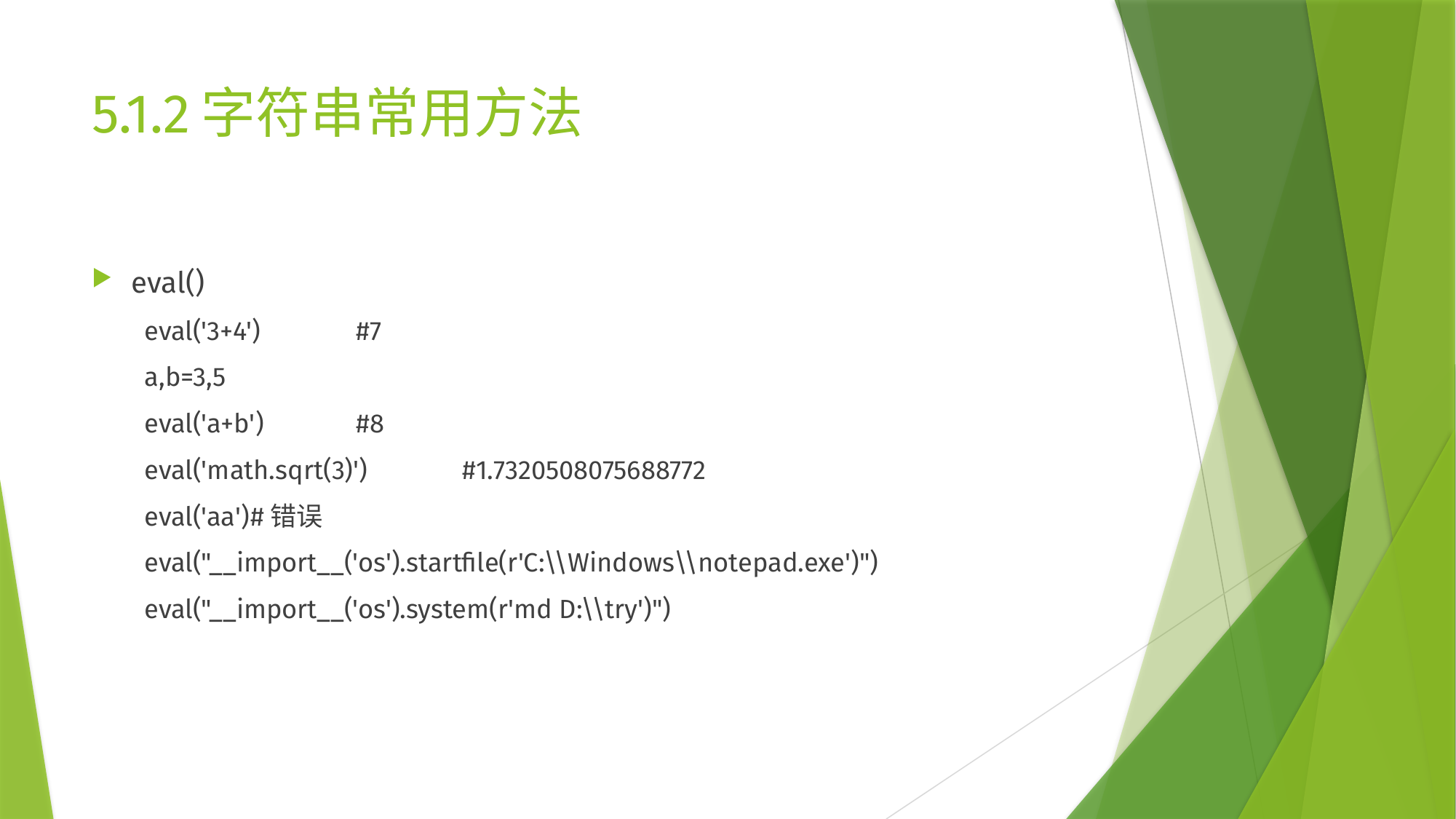

# 5.1.2	字符串常用方法
eval()
eval('3+4')								#7
a,b=3,5
eval('a+b')								#8
eval('math.sqrt(3)')						#1.7320508075688772
eval('aa')									#错误
eval("__import__('os').startfile(r'C:\\Windows\\notepad.exe')")
eval("__import__('os').system(r'md D:\\try')")